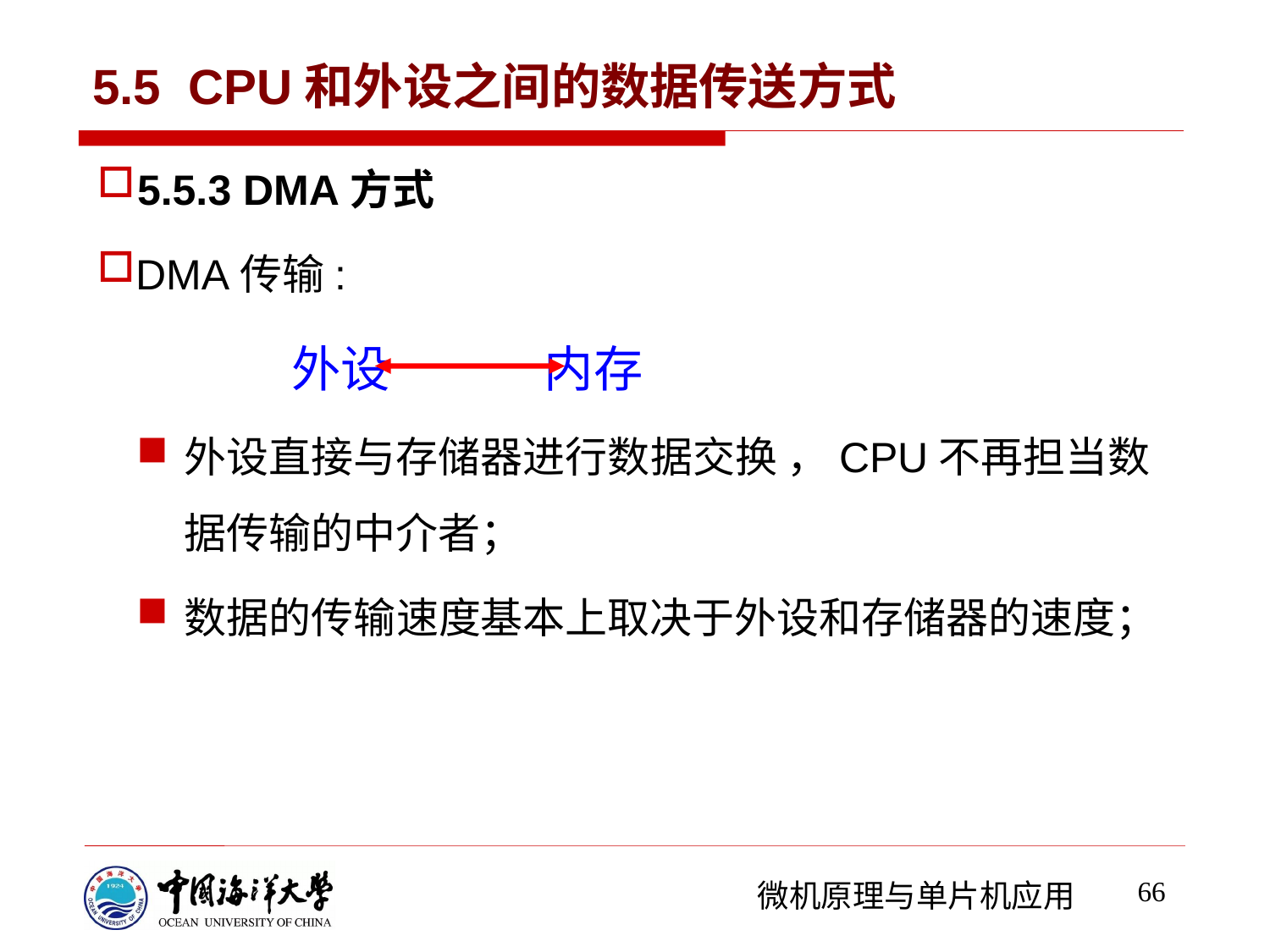

# 5.5  CPU和外设之间的数据传送方式
5.5.3 DMA方式
DMA传输:
	      外设              内存
外设直接与存储器进行数据交换 ，CPU不再担当数据传输的中介者；
数据的传输速度基本上取决于外设和存储器的速度；

66